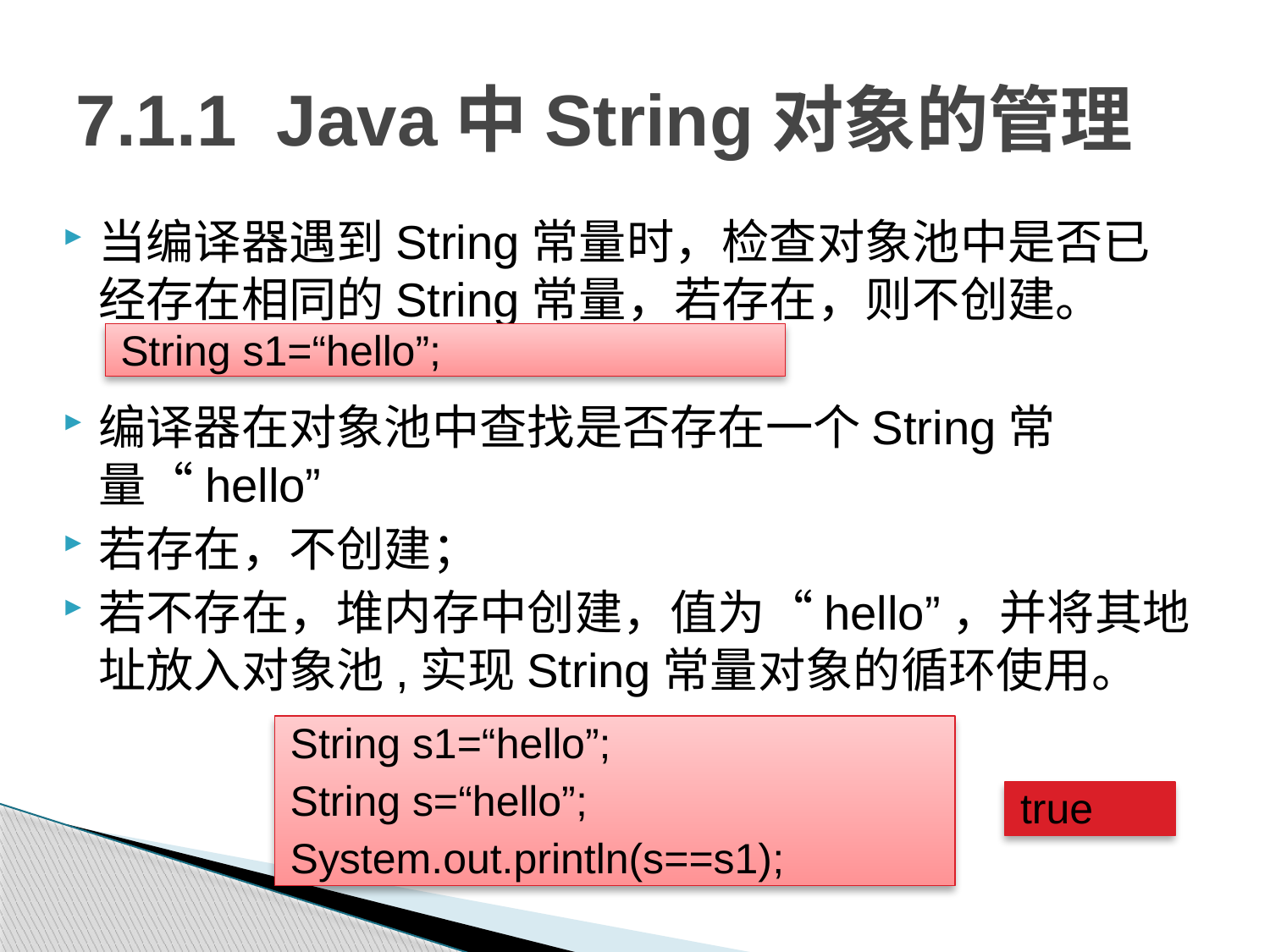

# 7.1.1  Java中String对象的管理
当编译器遇到String常量时，检查对象池中是否已经存在相同的String常量，若存在，则不创建。

编译器在对象池中查找是否存在一个String常量“hello”
若存在，不创建；
若不存在，堆内存中创建，值为“hello”，并将其地址放入对象池,实现String常量对象的循环使用。

String s1=“hello”;
String s1=“hello”;
String s=“hello”;
System.out.println(s==s1);
true